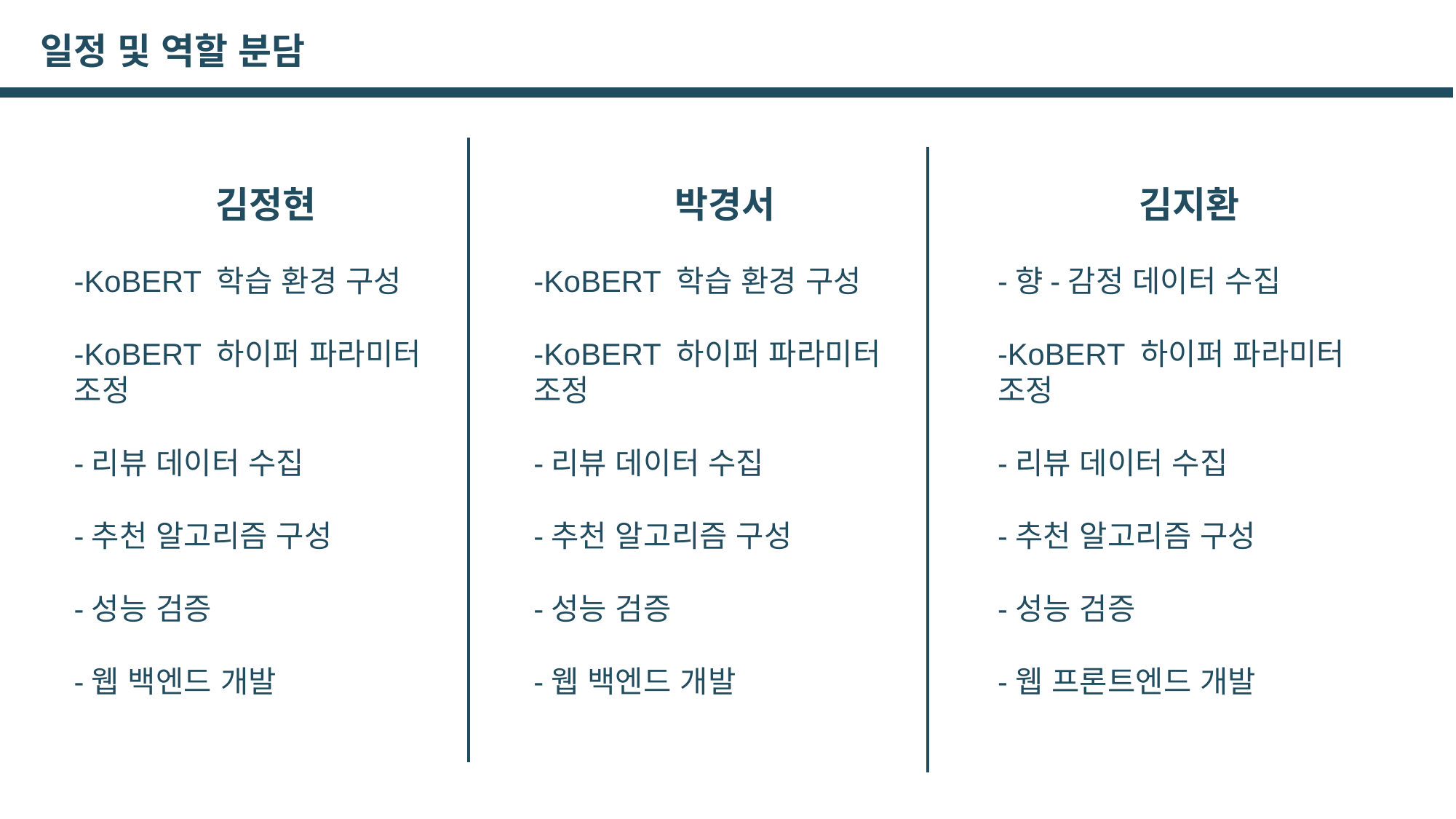

일정 및 역할 분담
김정현

-KoBERT 학습 환경 구성

-KoBERT 하이퍼 파라미터 조정

-리뷰 데이터 수집

-추천 알고리즘 구성

-성능 검증

-웹 백엔드 개발
박경서

-KoBERT 학습 환경 구성

-KoBERT 하이퍼 파라미터 조정

-리뷰 데이터 수집

-추천 알고리즘 구성

-성능 검증

-웹 백엔드 개발
김지환

-향-감정 데이터 수집

-KoBERT 하이퍼 파라미터 조정

-리뷰 데이터 수집

-추천 알고리즘 구성

-성능 검증

-웹 프론트엔드 개발